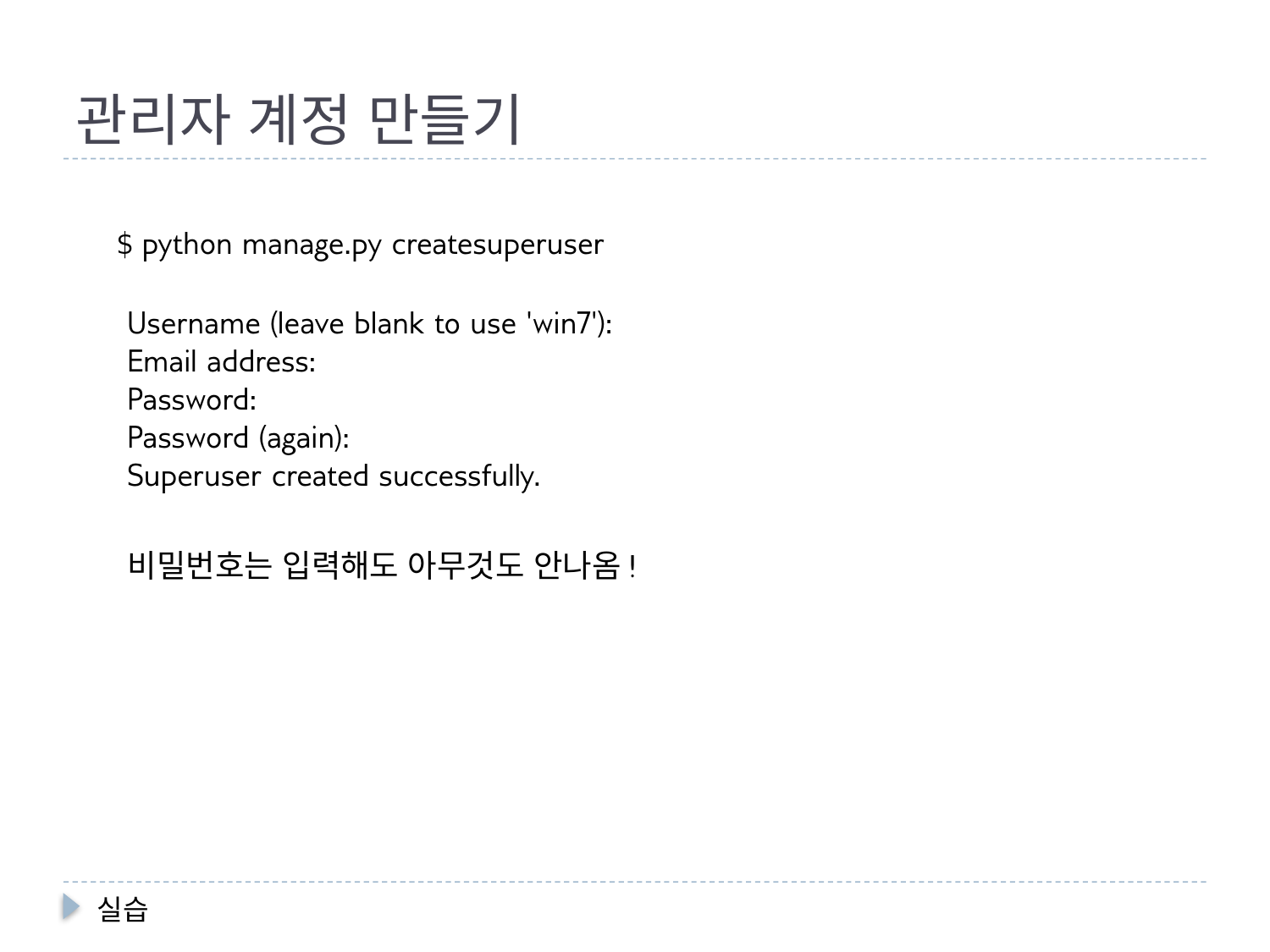

# 관리자 계정 만들기
$ python manage.py createsuperuser
Username (leave blank to use 'win7'):
Email address:
Password:
Password (again):
Superuser created successfully.

비밀번호는 입력해도 아무것도 안나옴!
실습